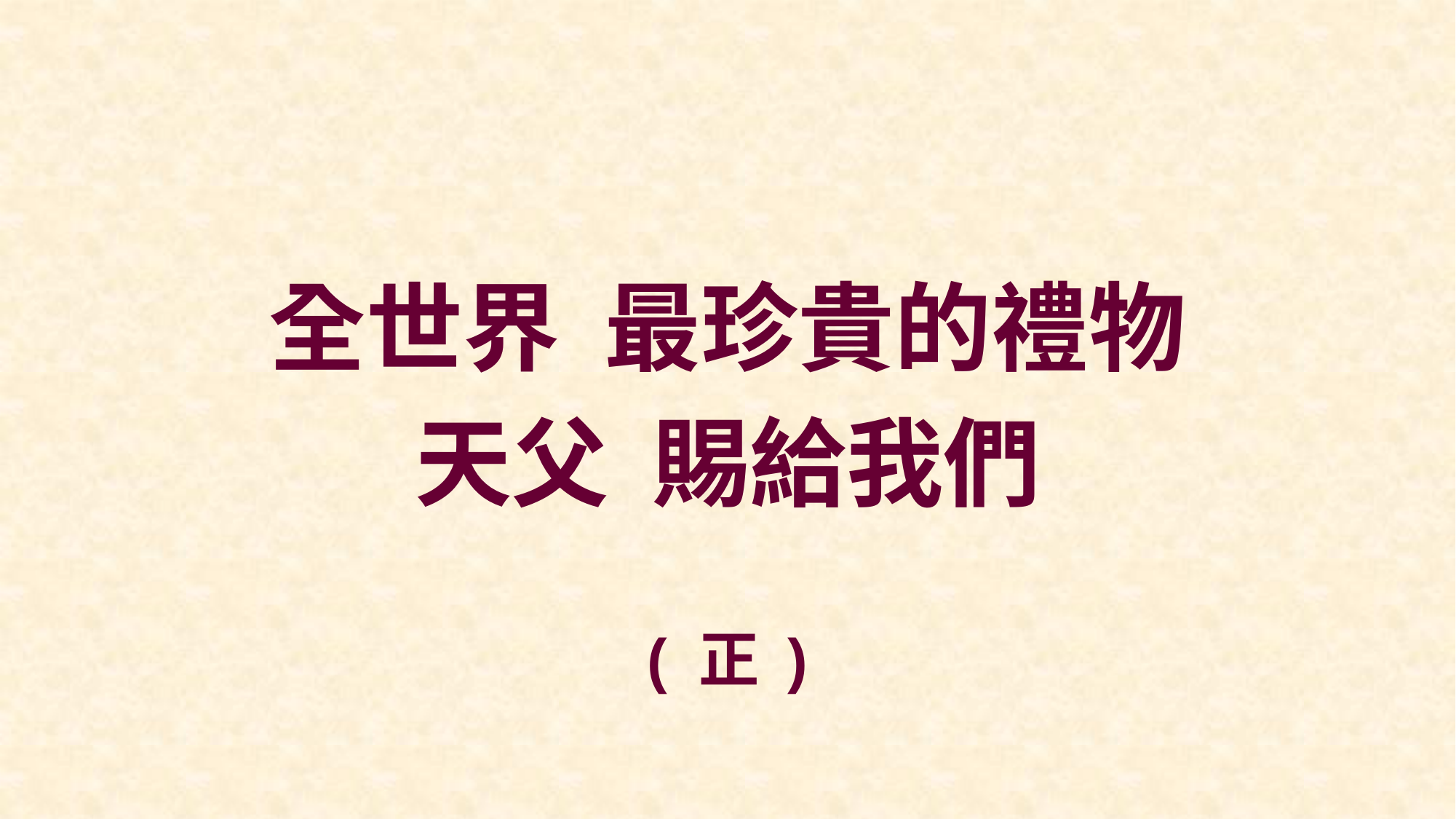

全世界  最珍貴的禮物
天父  賜給我們
( 正 )